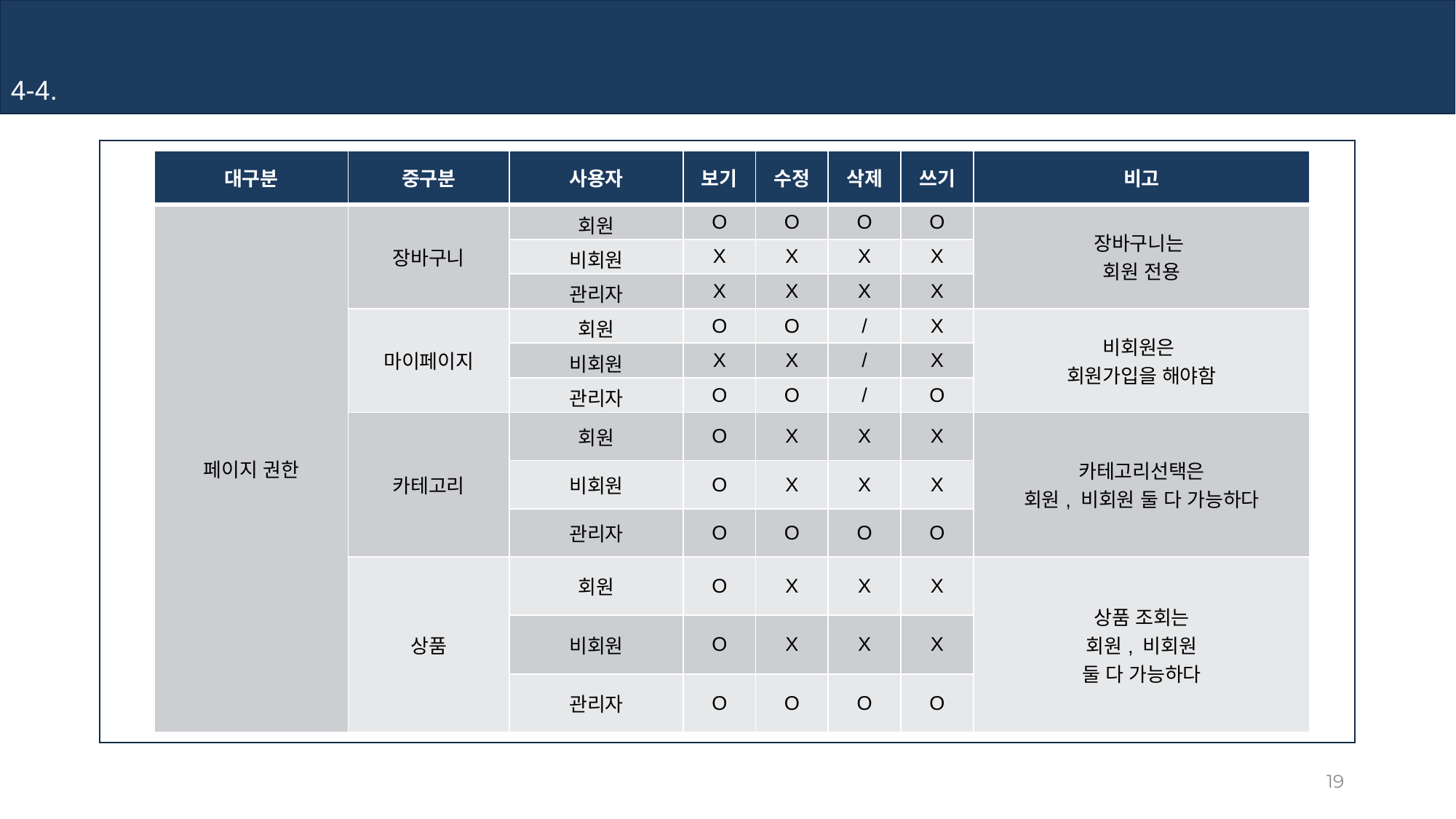

4-4. Permission

| 대구분 | 중구분 | 사용자 | 보기 | 수정 | 삭제 | 쓰기 | 비고 |
| --- | --- | --- | --- | --- | --- | --- | --- |
| 페이지 권한 | 장바구니 | 회원 | O | O | O | O | 장바구니는 회원 전용 |
|  |  | 비회원 | X | X | X | X |  |
|  |  | 관리자 | X | X | X | X |  |
|  | 마이페이지 | 회원 | O | O | / | X | 비회원은 회원가입을 해야함 |
|  |  | 비회원 | X | X | / | X |  |
|  |  | 관리자 | O | O | / | O |  |
|  | 카테고리 | 회원 | O | X | X | X | 카테고리선택은 회원, 비회원 둘 다 가능하다 |
|  |  | 비회원 | O | X | X | X |  |
|  |  | 관리자 | O | O | O | O |  |
|  | 상품 | 회원 | O | X | X | X | 상품 조회는 회원, 비회원 둘 다 가능하다 |
|  |  | 비회원 | O | X | X | X |  |
|  |  | 관리자 | O | O | O | O |  |
19